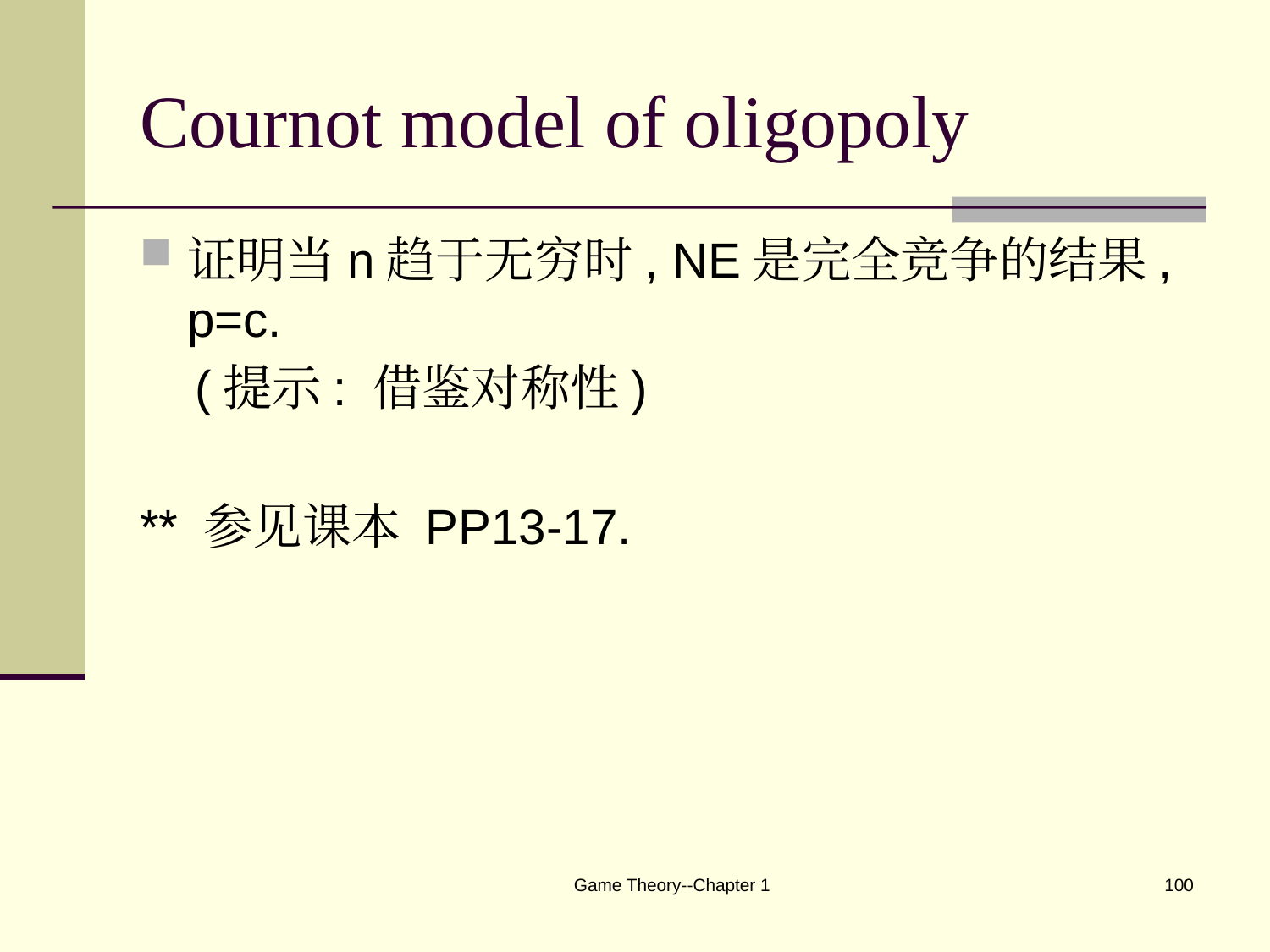

# Cournot model of oligopoly
证明当n趋于无穷时, NE是完全竞争的结果, p=c.
    (提示: 借鉴对称性)

** 参见课本 PP13-17.
Game Theory--Chapter 1
100